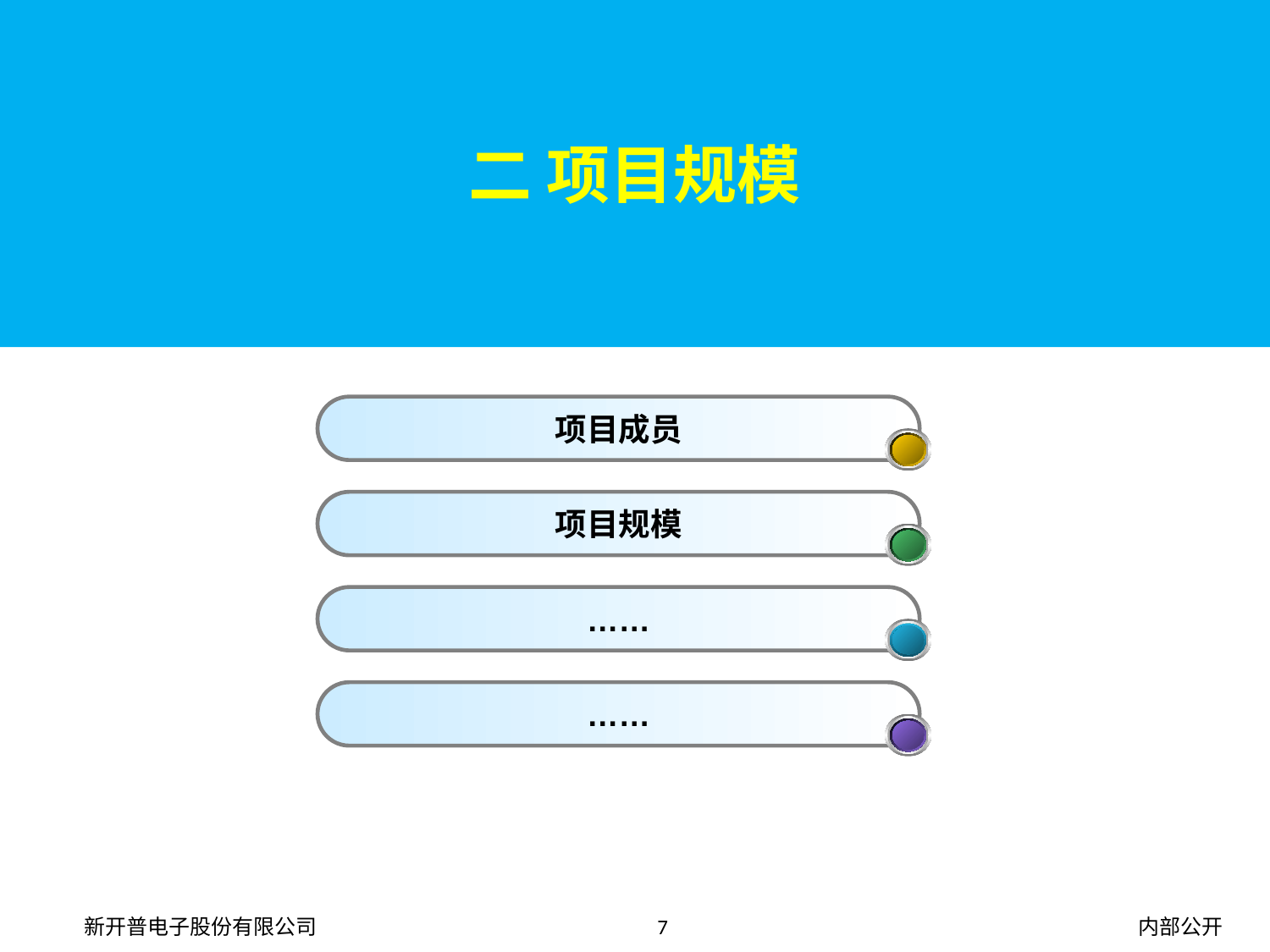

# 二 项目规模
项目成员

项目规模

……

……

7
内部公开
新开普电子股份有限公司